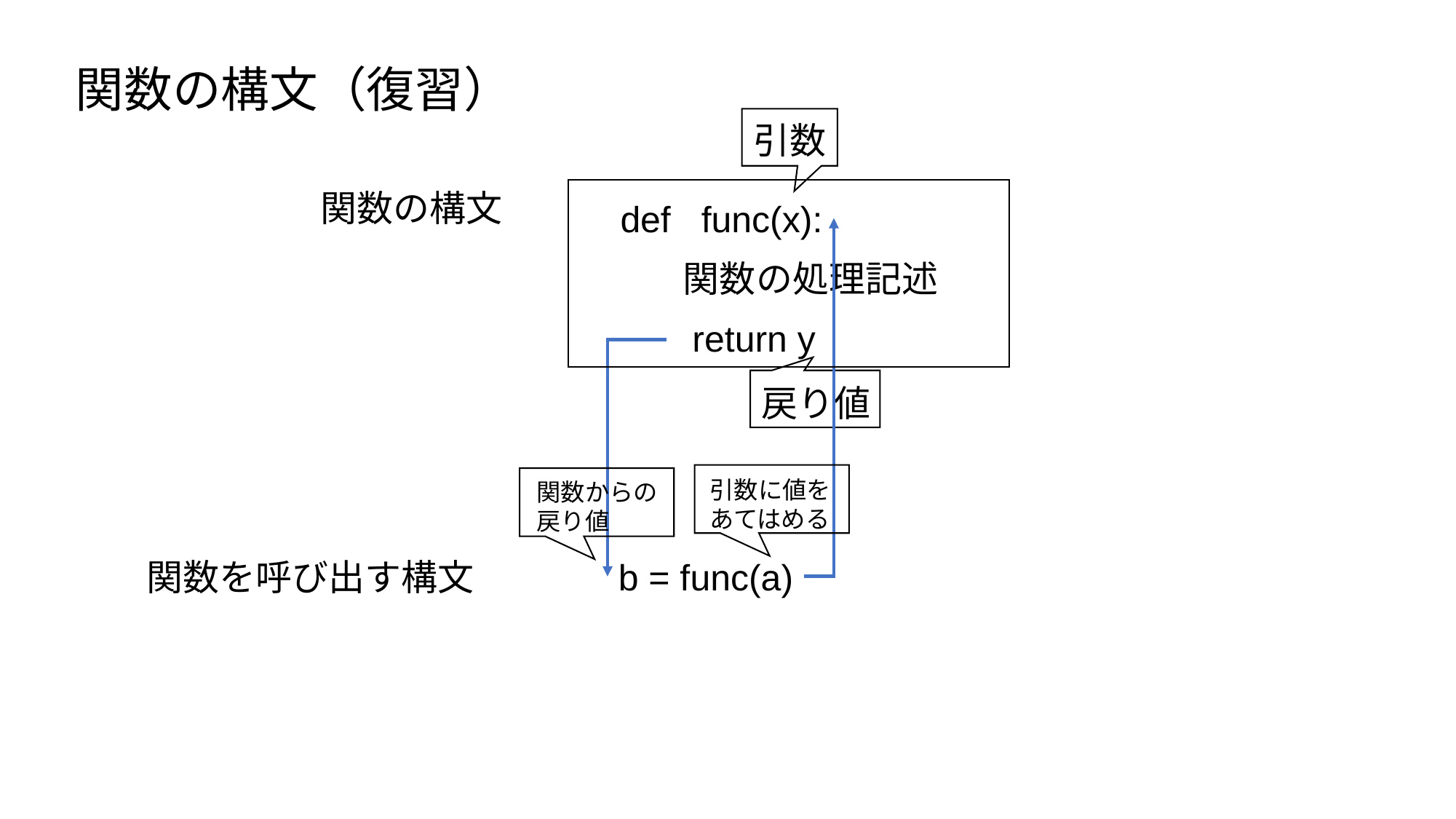

関数の構文（復習）

引数
関数の構文

def   func(x):
関数の処理記述

return y

戻り値

引数に値をあてはめる
関数からの戻り値

関数を呼び出す構文
b = func(a)